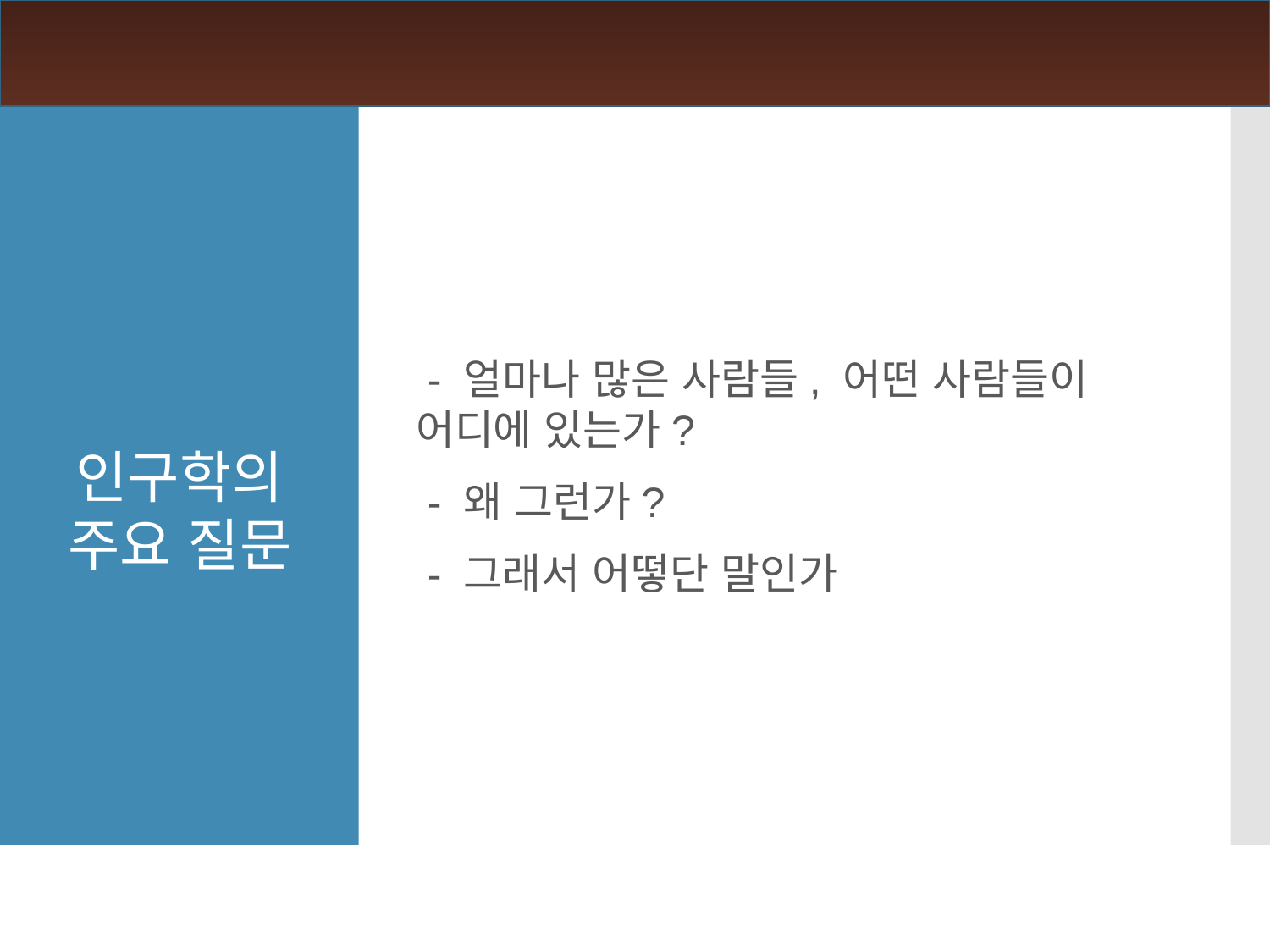

- 얼마나 많은 사람들, 어떤 사람들이 어디에 있는가?
 - 왜 그런가?
 - 그래서 어떻단 말인가
인구학의
주요 질문